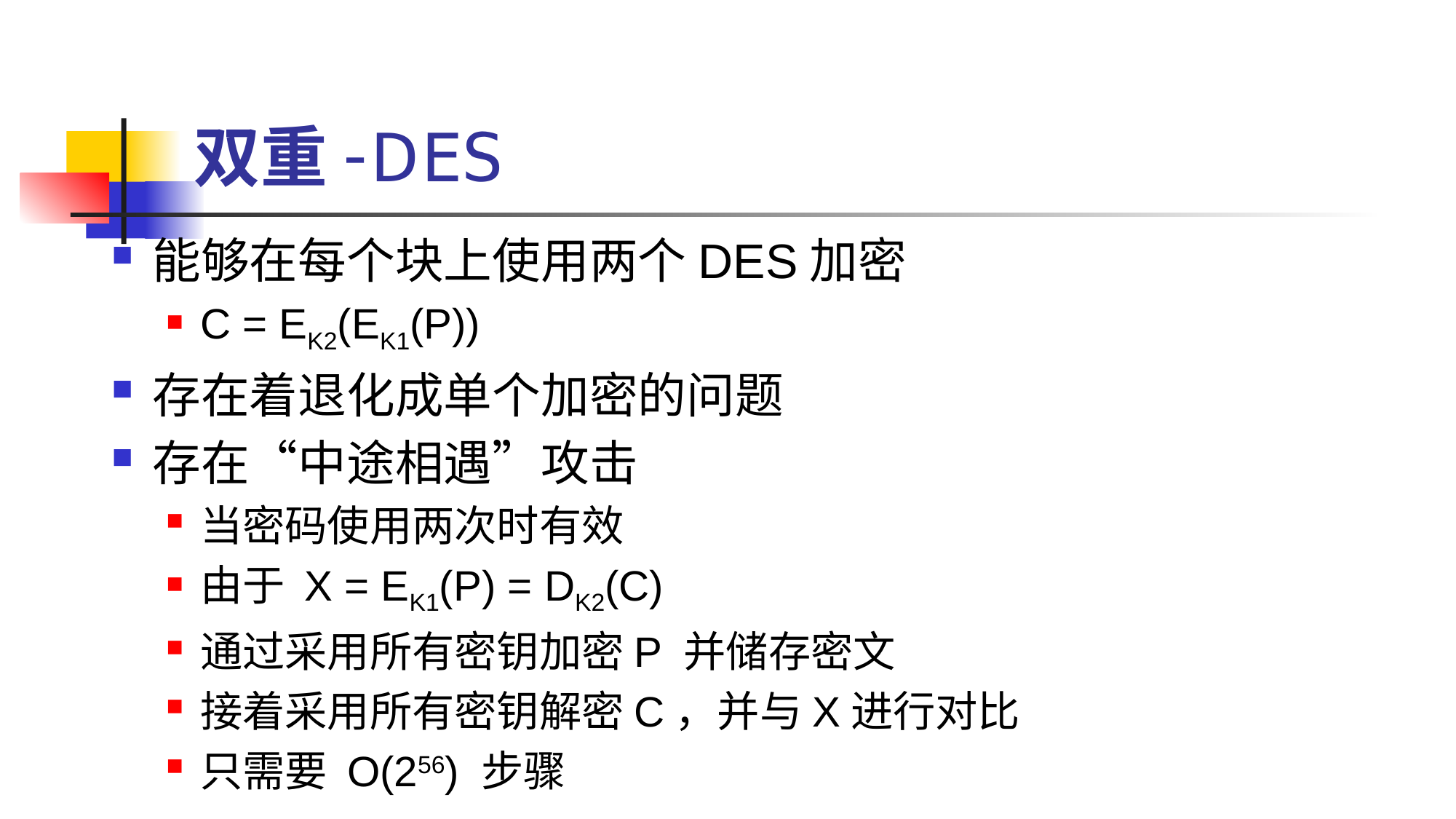

# 双重-DES
能够在每个块上使用两个DES加密
C = EK2(EK1(P))
存在着退化成单个加密的问题
存在“中途相遇”攻击
当密码使用两次时有效
由于 X = EK1(P) = DK2(C)
通过采用所有密钥加密P 并储存密文
接着采用所有密钥解密C，并与X进行对比
只需要 O(256) 步骤